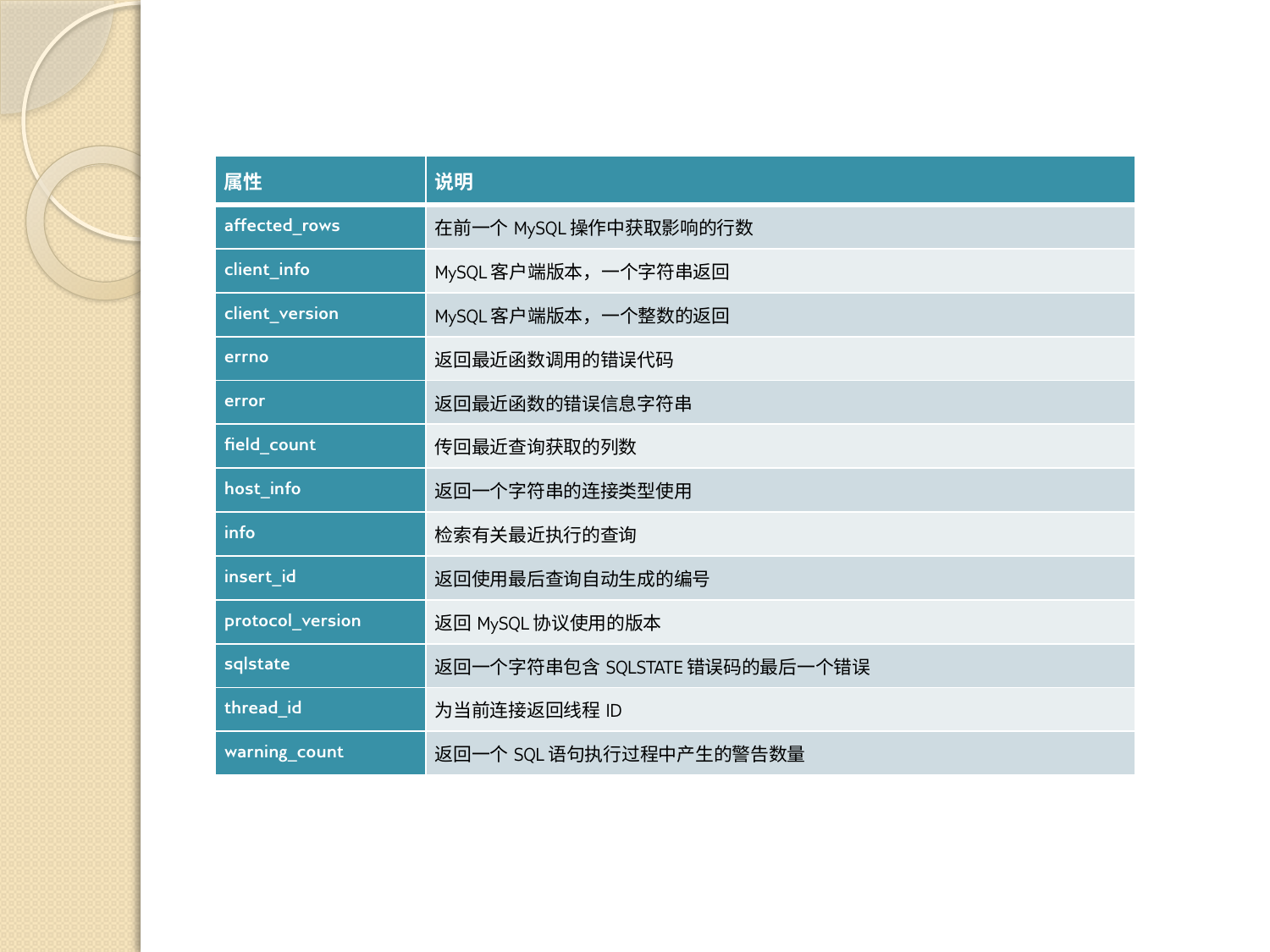

| 属性 | 说明 |
| --- | --- |
| affected\_rows | 在前一个MySQL操作中获取影响的行数 |
| client\_info | MySQL客户端版本，一个字符串返回 |
| client\_version | MySQL客户端版本，一个整数的返回 |
| errno | 返回最近函数调用的错误代码 |
| error | 返回最近函数的错误信息字符串 |
| field\_count | 传回最近查询获取的列数 |
| host\_info | 返回一个字符串的连接类型使用 |
| info | 检索有关最近执行的查询 |
| insert\_id | 返回使用最后查询自动生成的编号 |
| protocol\_version | 返回MySQL协议使用的版本 |
| sqlstate | 返回一个字符串包含SQLSTATE错误码的最后一个错误 |
| thread\_id | 为当前连接返回线程ID |
| warning\_count | 返回一个SQL语句执行过程中产生的警告数量 |